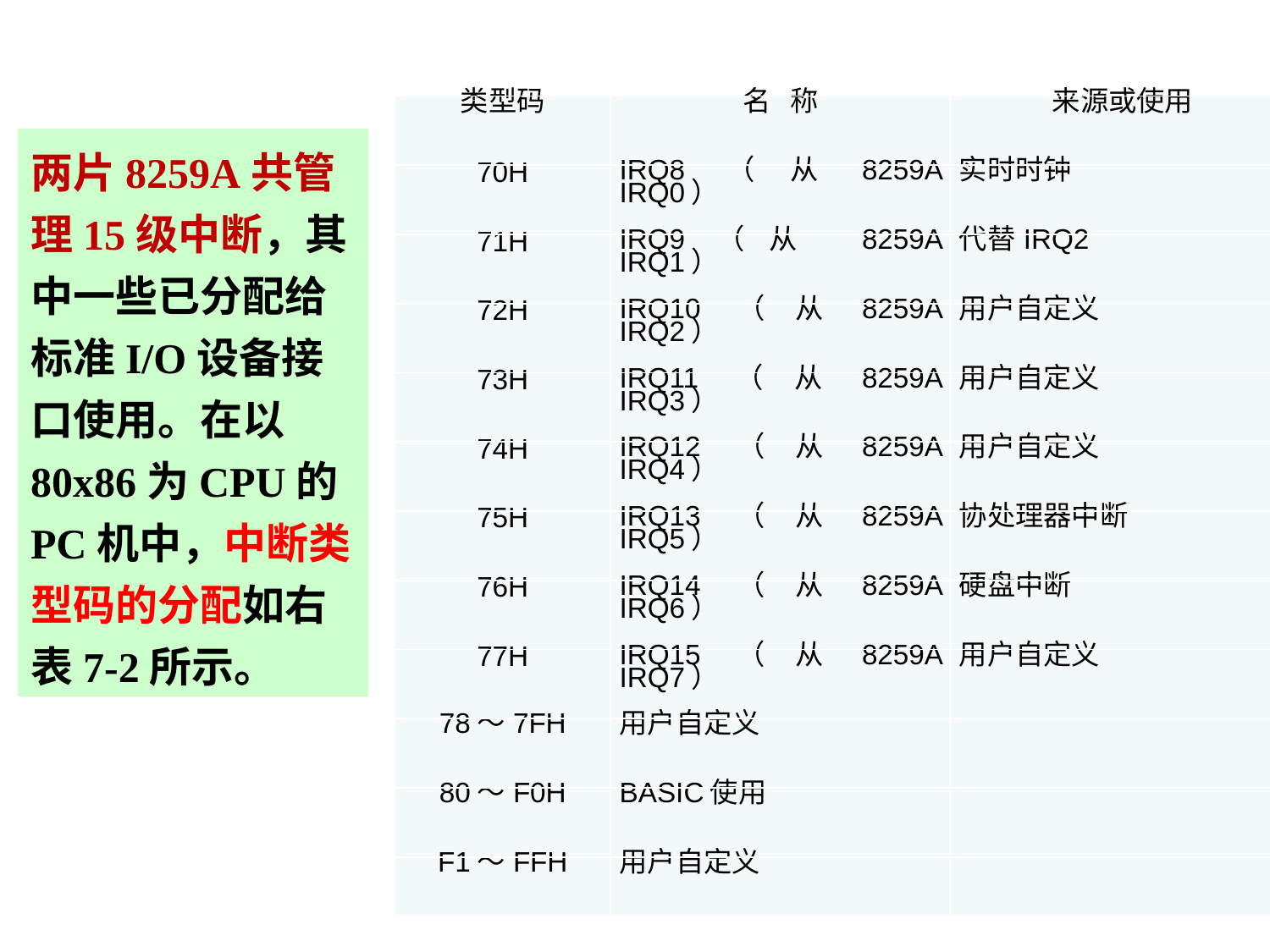

| 类型码 | 名 称 | 来源或使用 |
| --- | --- | --- |
| 70H | IRQ8（从8259A IRQ0） | 实时时钟 |
| 71H | IRQ9（从 8259A IRQ1） | 代替IRQ2 |
| 72H | IRQ10（从8259A IRQ2） | 用户自定义 |
| 73H | IRQ11（从8259A IRQ3） | 用户自定义 |
| 74H | IRQ12（从8259A IRQ4） | 用户自定义 |
| 75H | IRQ13（从8259A IRQ5） | 协处理器中断 |
| 76H | IRQ14（从8259A IRQ6） | 硬盘中断 |
| 77H | IRQ15（从8259A IRQ7） | 用户自定义 |
| 78～7FH | 用户自定义 |  |
| 80～F0H | BASIC使用 |  |
| F1～FFH | 用户自定义 |  |
两片8259A共管理15级中断，其中一些已分配给标准I/O设备接口使用。在以80x86为CPU的PC机中，中断类型码的分配如右表7-2所示。
75